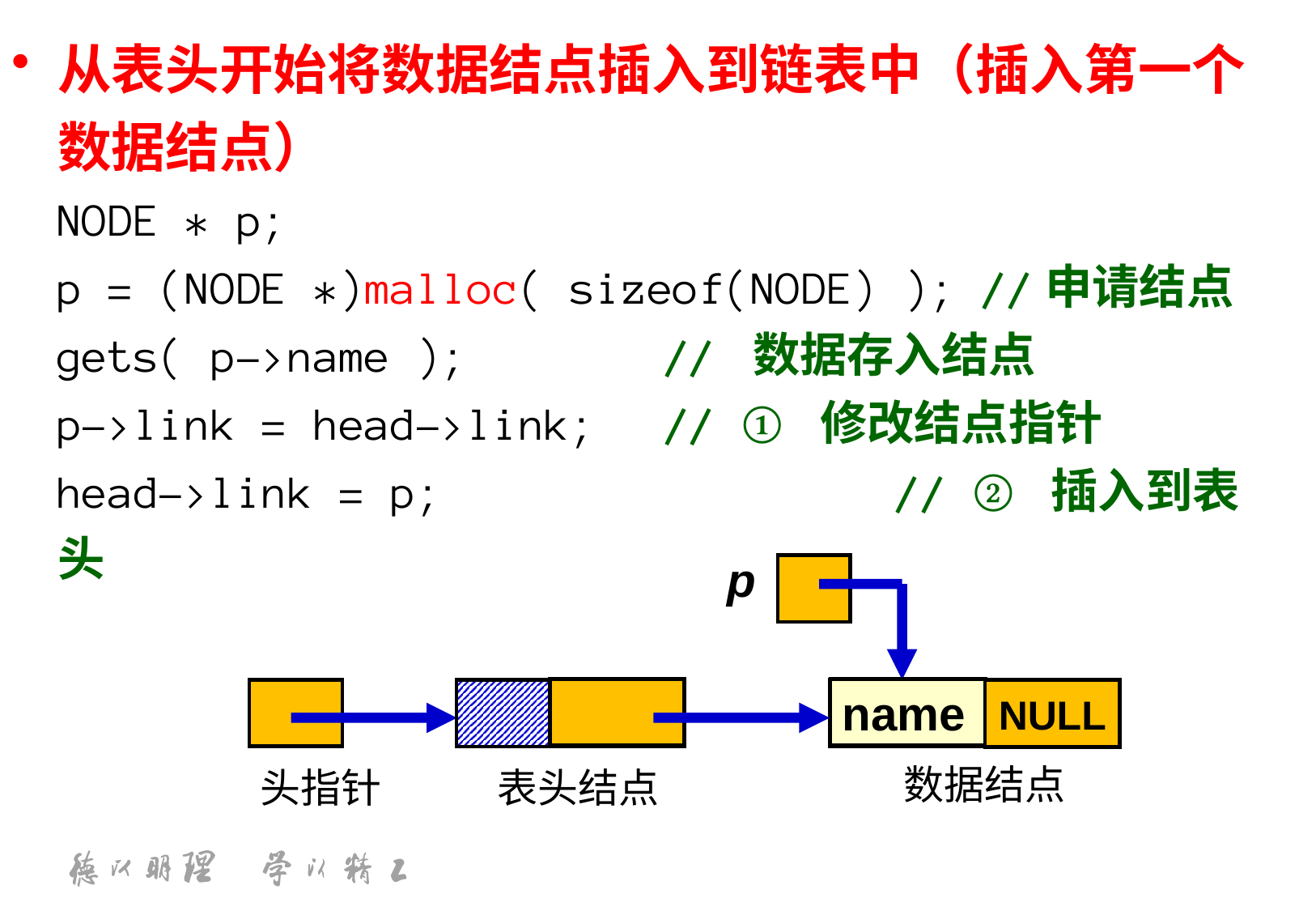

从表头开始将数据结点插入到链表中（插入第一个数据结点）
	NODE * p;
	p = (NODE *)malloc( sizeof(NODE) ); //申请结点
	gets( p->name );	    	// 数据存入结点
	p->link = head->link;  	// ① 修改结点指针
	head->link = p;	    	         // ② 插入到表头
p

Head node

name

NULL

NULL

数据结点
头指针
表头结点
90